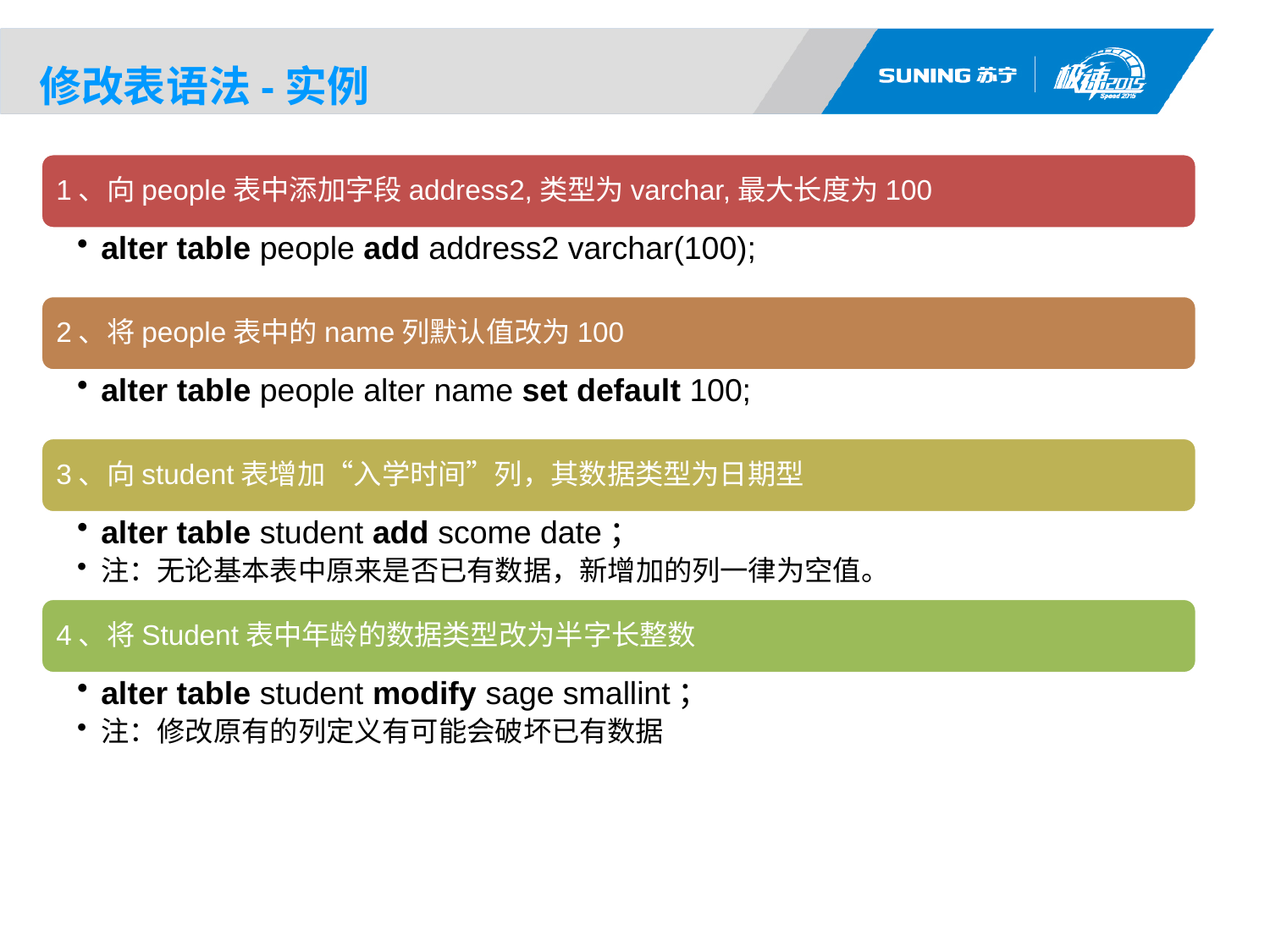

# 修改表语法-实例
1、向people表中添加字段address2,类型为varchar,最大长度为100
alter table people add address2 varchar(100);
2、将people表中的name列默认值改为100
alter table people alter name set default 100;
3、向student表增加“入学时间”列，其数据类型为日期型
alter table student add scome date；
注：无论基本表中原来是否已有数据，新增加的列一律为空值。
4、将Student表中年龄的数据类型改为半字长整数
alter table student modify sage smallint；
注：修改原有的列定义有可能会破坏已有数据